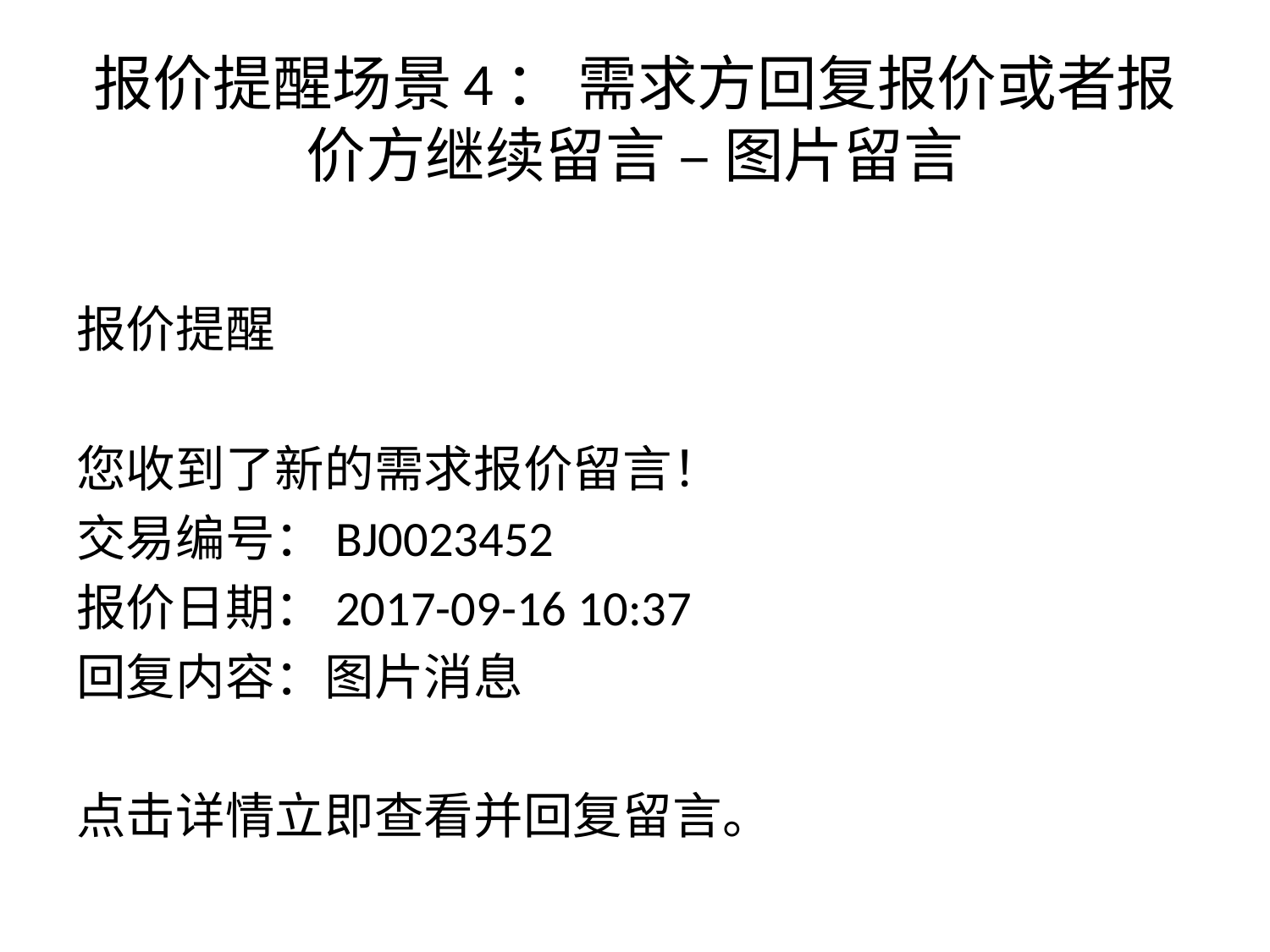

# 报价提醒场景4： 需求方回复报价或者报价方继续留言 – 图片留言

报价提醒

您收到了新的需求报价留言！
交易编号：BJ0023452
报价日期：2017-09-16 10:37
回复内容：图片消息

点击详情立即查看并回复留言。